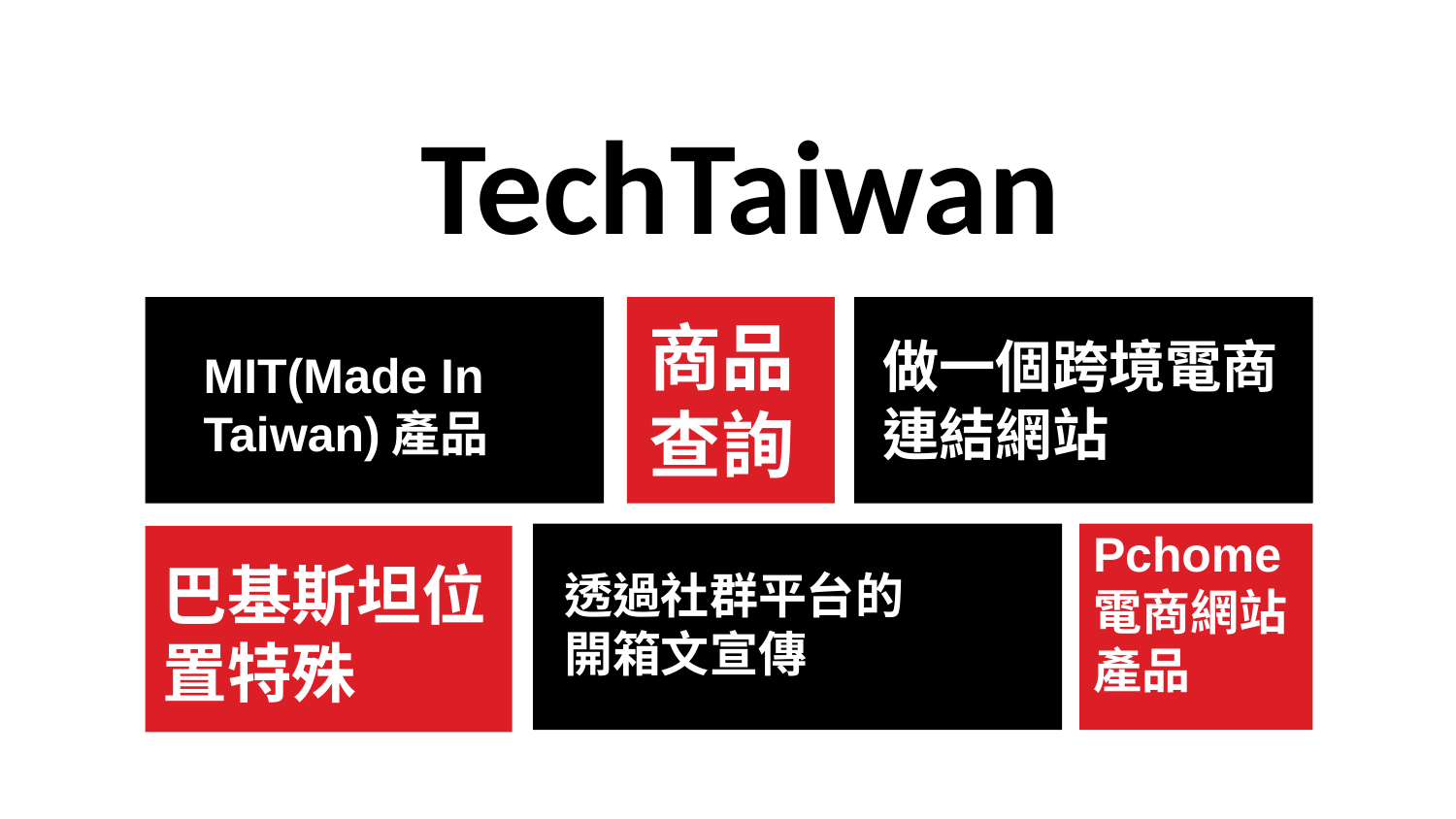

TechTaiwan

商品查詢
做一個跨境電商連結網站
MIT(Made In Taiwan)產品
Pchome電商網站產品

巴基斯坦位置特殊
透過社群平台的
開箱文宣傳